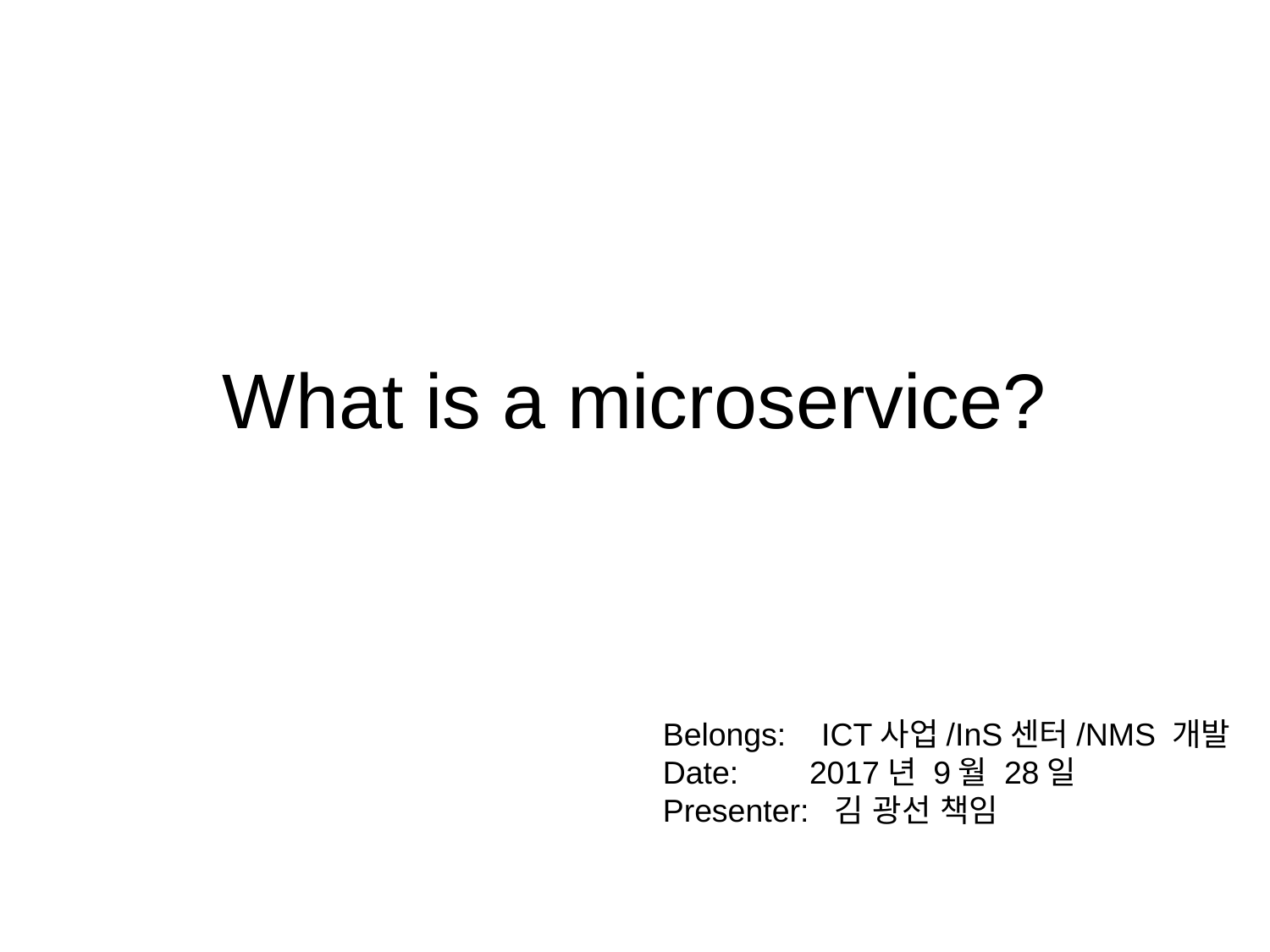

# What is a microservice?
Belongs:    ICT사업/InS센터/NMS 개발
Date:        2017년 9월 28일
Presenter:  김 광선 책임